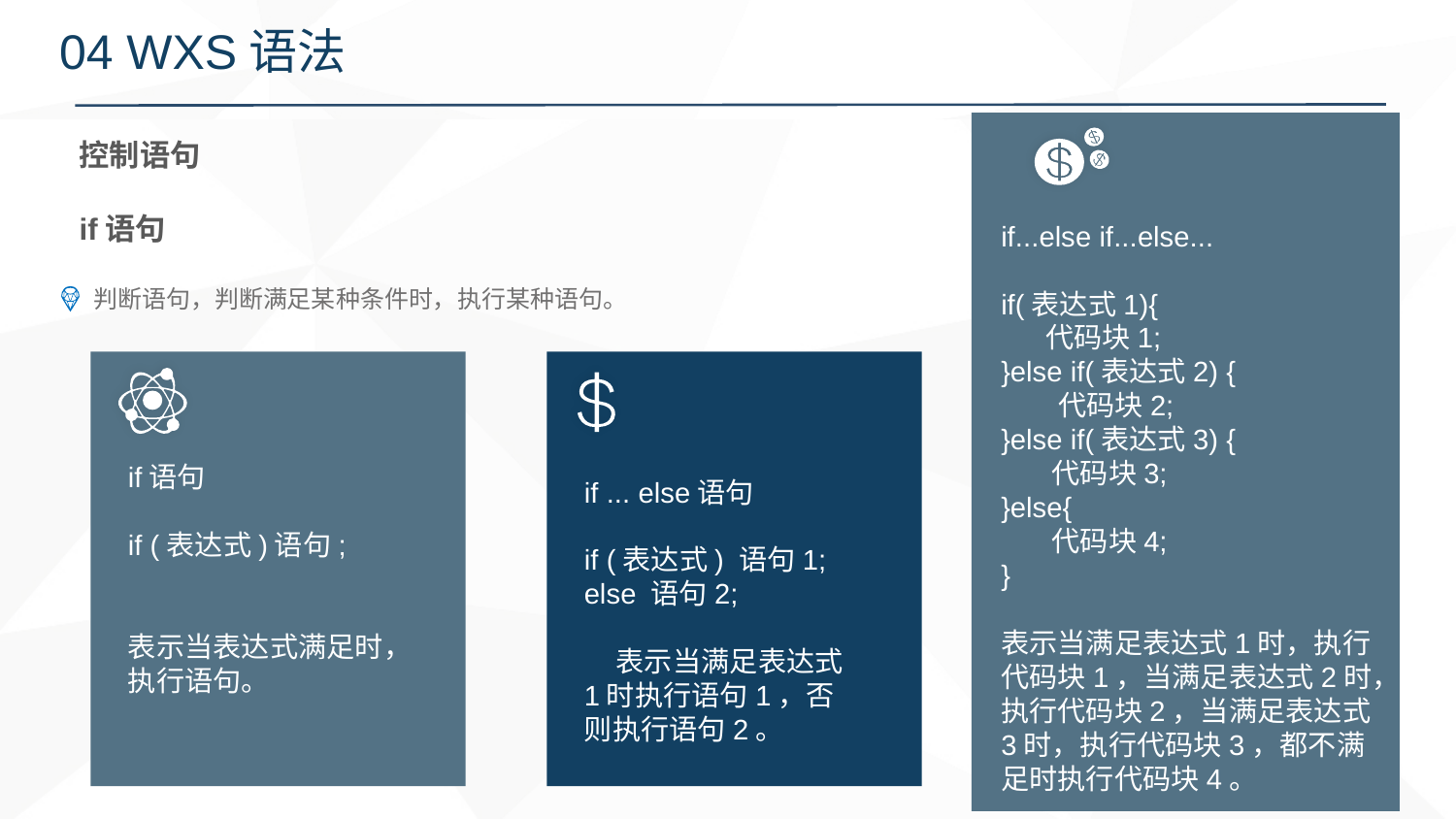

# 04 WXS语法

if...else if...else...

if(表达式1){
      代码块1;
}else if(表达式2) {
        代码块2;
}else if(表达式3) {
       代码块3;
}else{
       代码块4;
}

表示当满足表达式1时，执行代码块1，当满足表达式2时，执行代码块2，当满足表达式3时，执行代码块3，都不满足时执行代码块4。
控制语句
if语句
判断语句，判断满足某种条件时，执行某种语句。

if语句

if (表达式)语句;

表示当表达式满足时，执行语句。

if ... else语句

if (表达式) 语句1;
else 语句2;

    表示当满足表达式1时执行语句1，否则执行语句2。